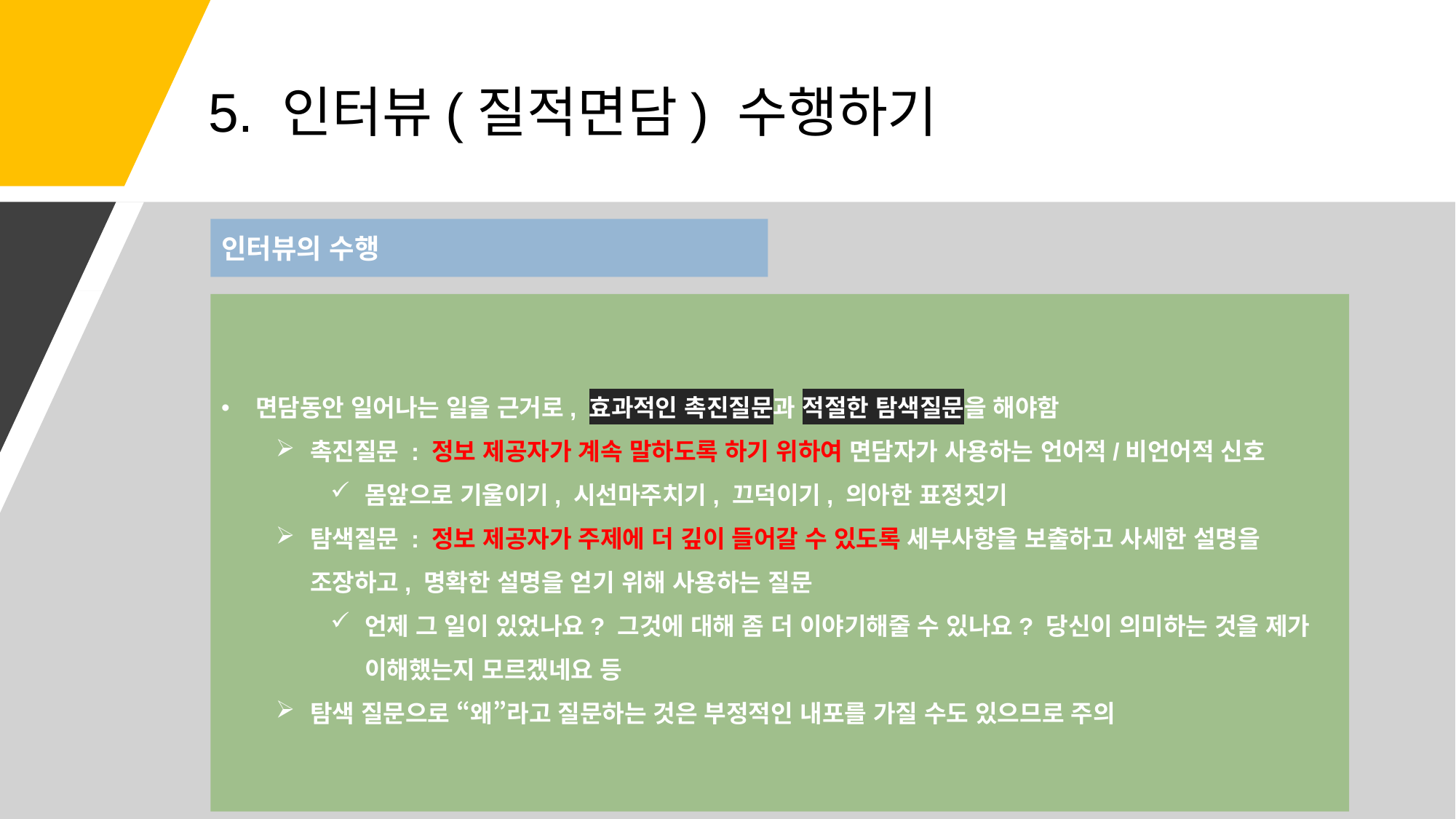

# 5. 인터뷰(질적면담) 수행하기

인터뷰의 수행
면담동안 일어나는 일을 근거로, 효과적인 촉진질문과 적절한 탐색질문을 해야함
촉진질문 : 정보 제공자가 계속 말하도록 하기 위하여 면담자가 사용하는 언어적/비언어적 신호
몸앞으로 기울이기, 시선마주치기, 끄덕이기, 의아한 표정짓기
탐색질문 : 정보 제공자가 주제에 더 깊이 들어갈 수 있도록 세부사항을 보출하고 사세한 설명을 조장하고, 명확한 설명을 얻기 위해 사용하는 질문
언제 그 일이 있었나요? 그것에 대해 좀 더 이야기해줄 수 있나요? 당신이 의미하는 것을 제가 이해했는지 모르겠네요 등
탐색 질문으로 “왜”라고 질문하는 것은 부정적인 내포를 가질 수도 있으므로 주의